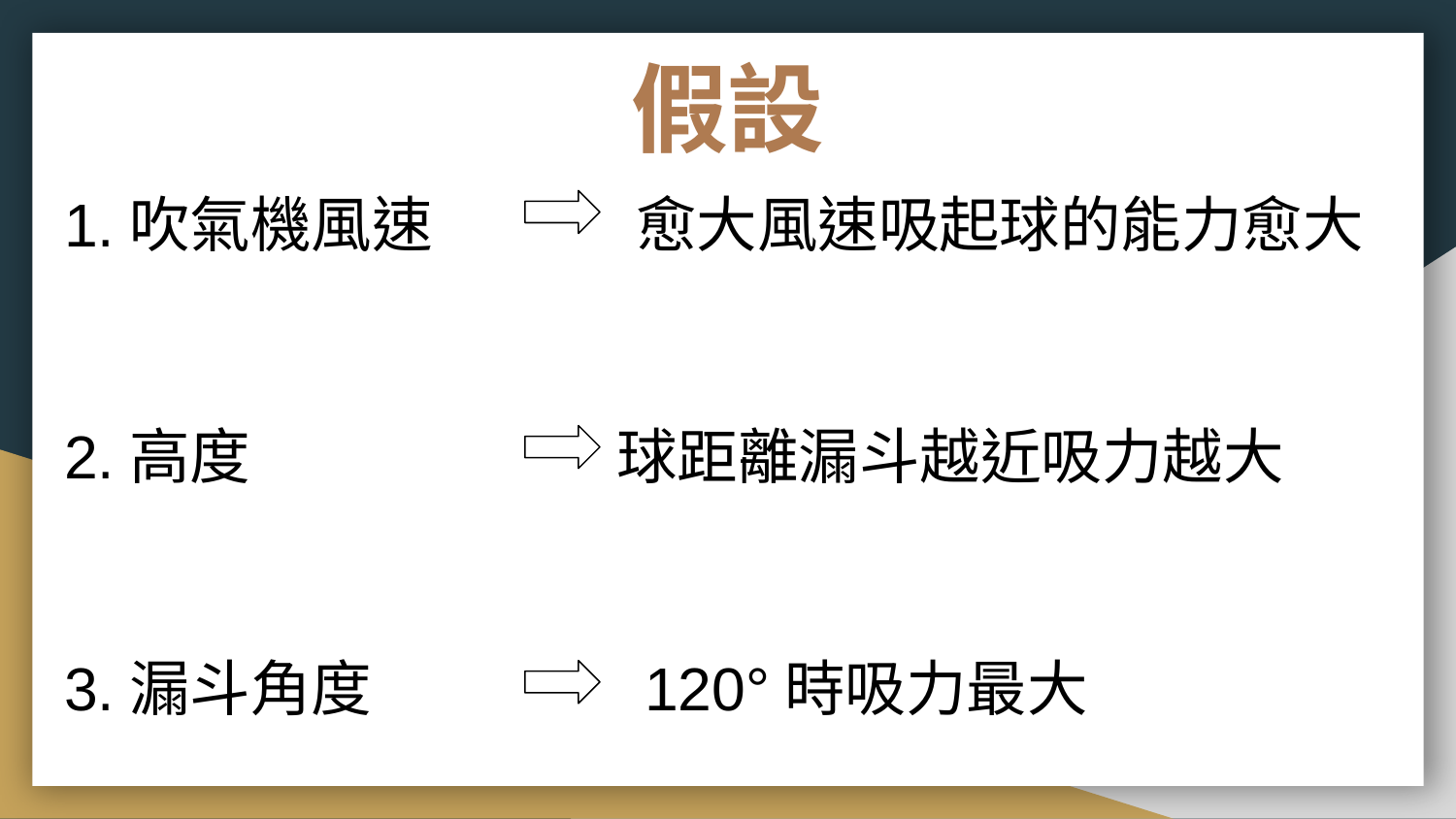

# 假設
1.吹氣機風速               愈大風速吸起球的能力愈大

2.高度                           球距離漏斗越近吸力越大

3.漏斗角度                   120°時吸力最大